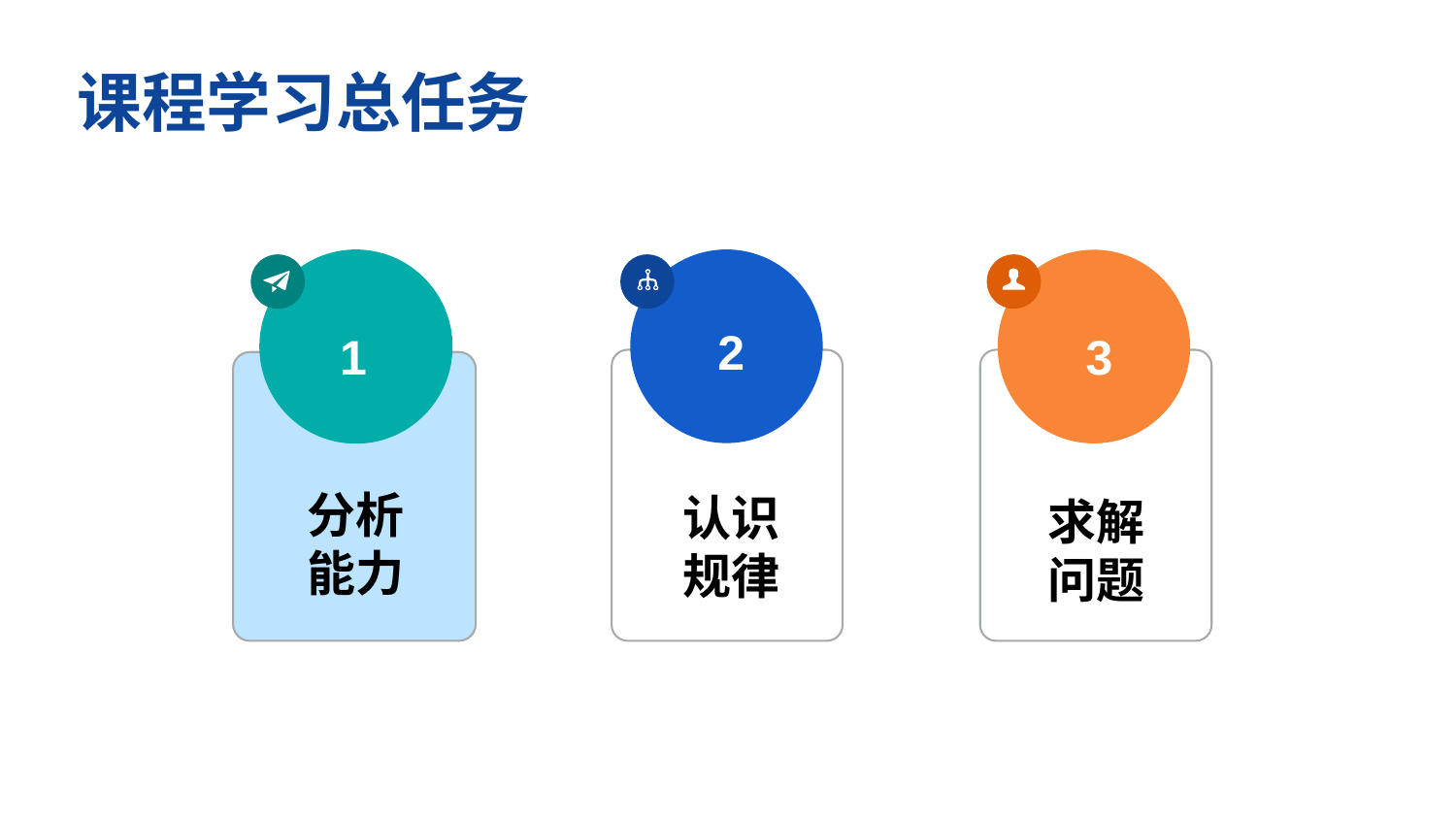

课程学习总任务

2
1
3

分析能力
认识规律
求解问题